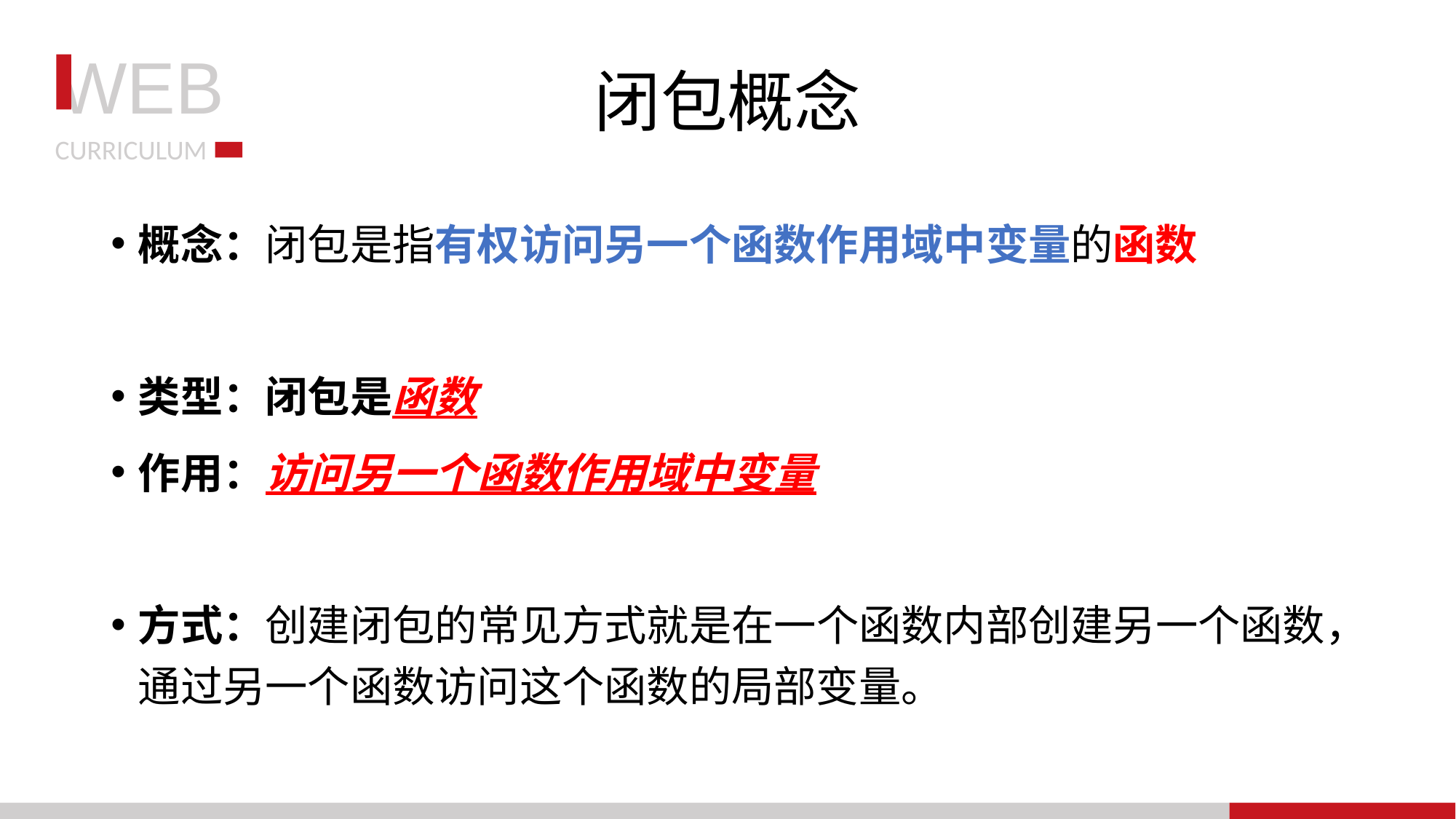

# 闭包概念
概念：闭包是指有权访问另一个函数作用域中变量的函数

类型：闭包是函数
作用：访问另一个函数作用域中变量

方式：创建闭包的常见方式就是在一个函数内部创建另一个函数，通过另一个函数访问这个函数的局部变量。